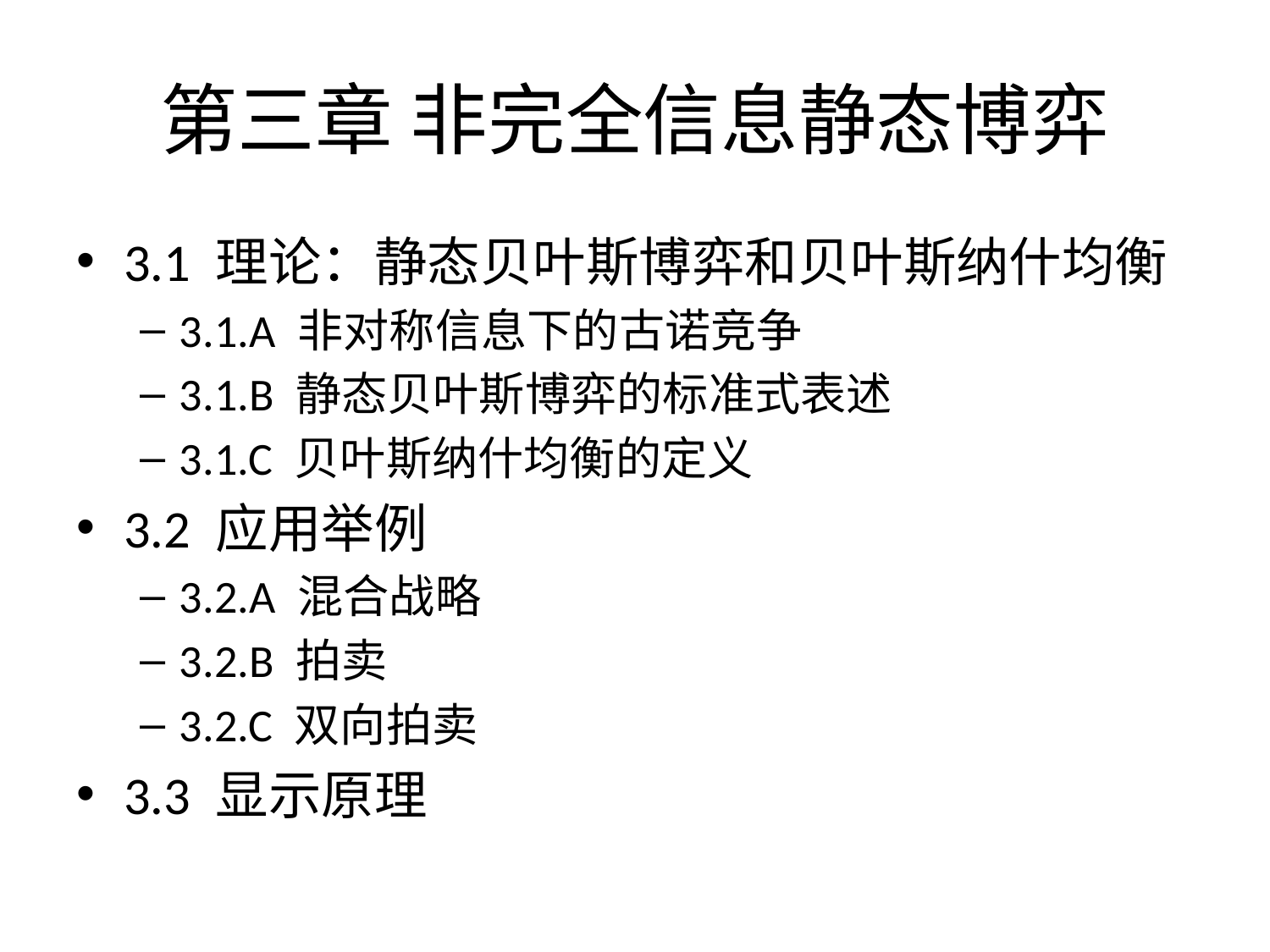

第三章 非完全信息静态博弈
3.1 理论：静态贝叶斯博弈和贝叶斯纳什均衡
3.1.A 非对称信息下的古诺竞争
3.1.B 静态贝叶斯博弈的标准式表述
3.1.C 贝叶斯纳什均衡的定义
3.2 应用举例
3.2.A 混合战略
3.2.B 拍卖
3.2.C 双向拍卖
3.3 显示原理